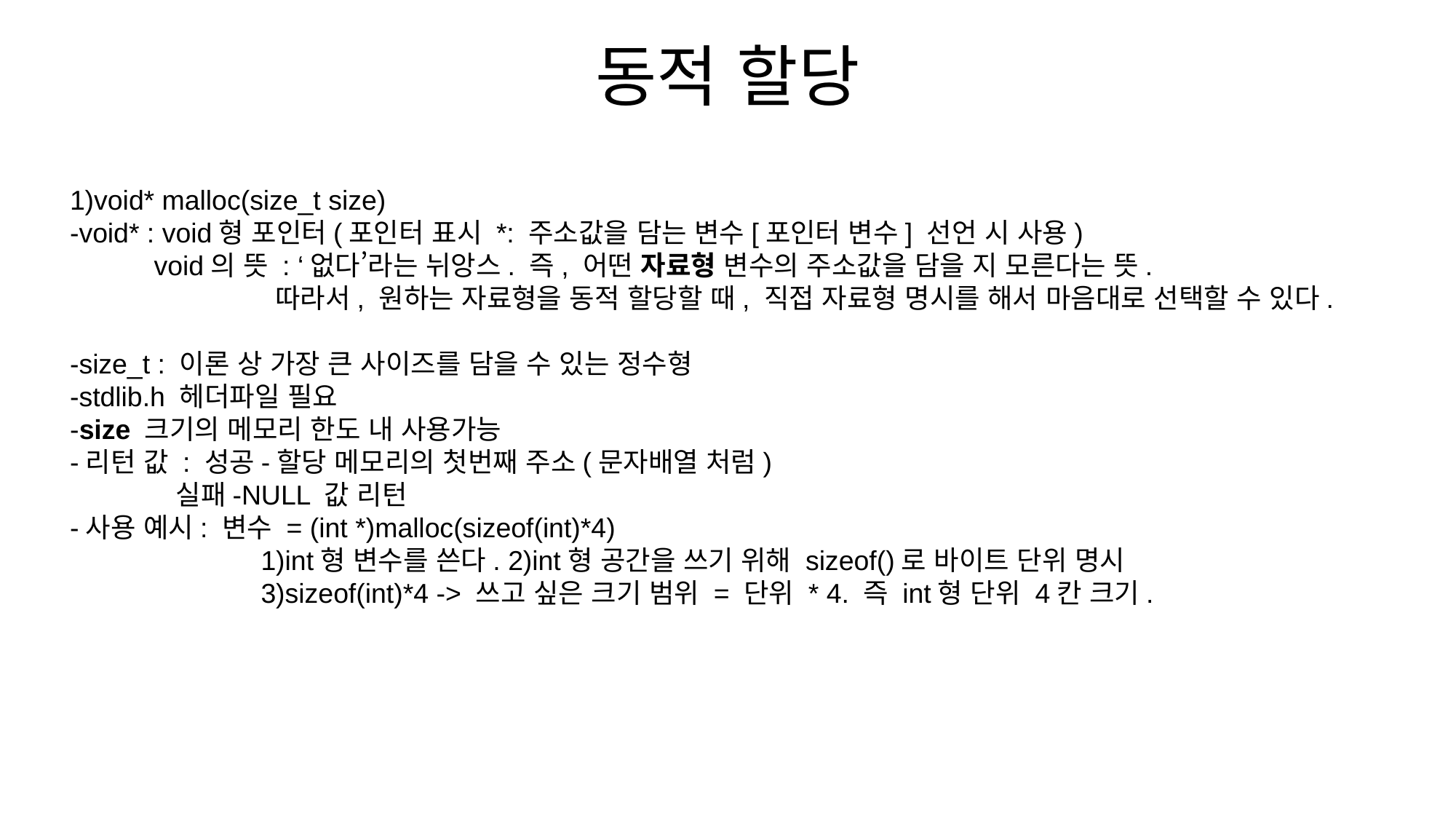

# 동적 할당
1)void* malloc(size_t size)
-void* : void형 포인터(포인터 표시 *: 주소값을 담는 변수[포인터 변수] 선언 시 사용)
           void의 뜻 : ‘없다’라는 뉘앙스. 즉, 어떤 자료형 변수의 주소값을 담을 지 모른다는 뜻.
                          따라서, 원하는 자료형을 동적 할당할 때, 직접 자료형 명시를 해서 마음대로 선택할 수 있다.

-size_t : 이론 상 가장 큰 사이즈를 담을 수 있는 정수형
-stdlib.h 헤더파일 필요
-size 크기의 메모리 한도 내 사용가능
-리턴 값 : 성공-할당 메모리의 첫번째 주소(문자배열 처럼)
             실패-NULL 값 리턴
-사용 예시: 변수 = (int *)malloc(sizeof(int)*4)
                         1)int형 변수를 쓴다. 2)int형 공간을 쓰기 위해 sizeof()로 바이트 단위 명시
                         3)sizeof(int)*4 -> 쓰고 싶은 크기 범위 = 단위 * 4. 즉 int형 단위 4칸 크기.